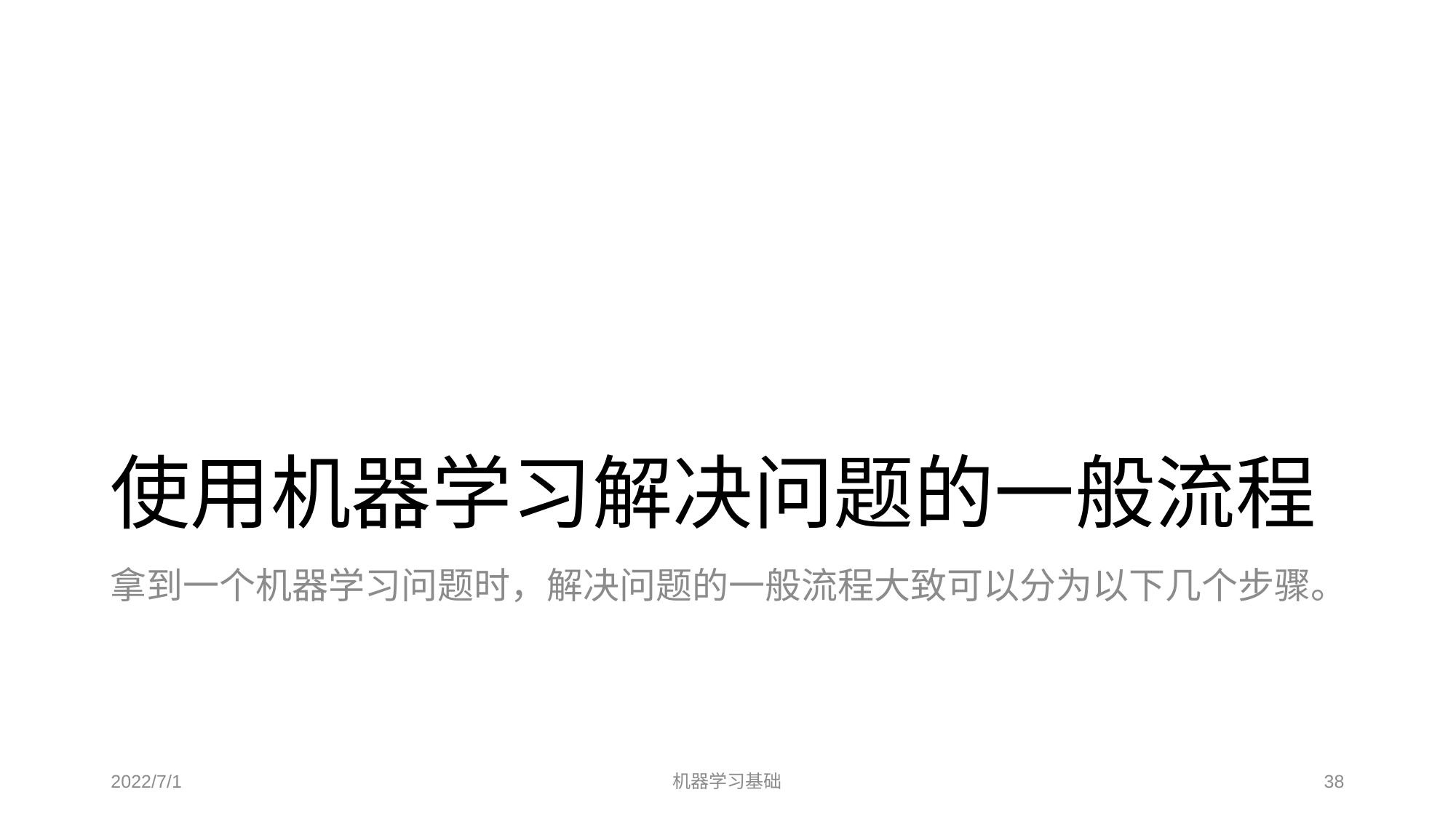

# 使用机器学习解决问题的一般流程
拿到一个机器学习问题时，解决问题的一般流程大致可以分为以下几个步骤。
2022/7/1
机器学习基础
38